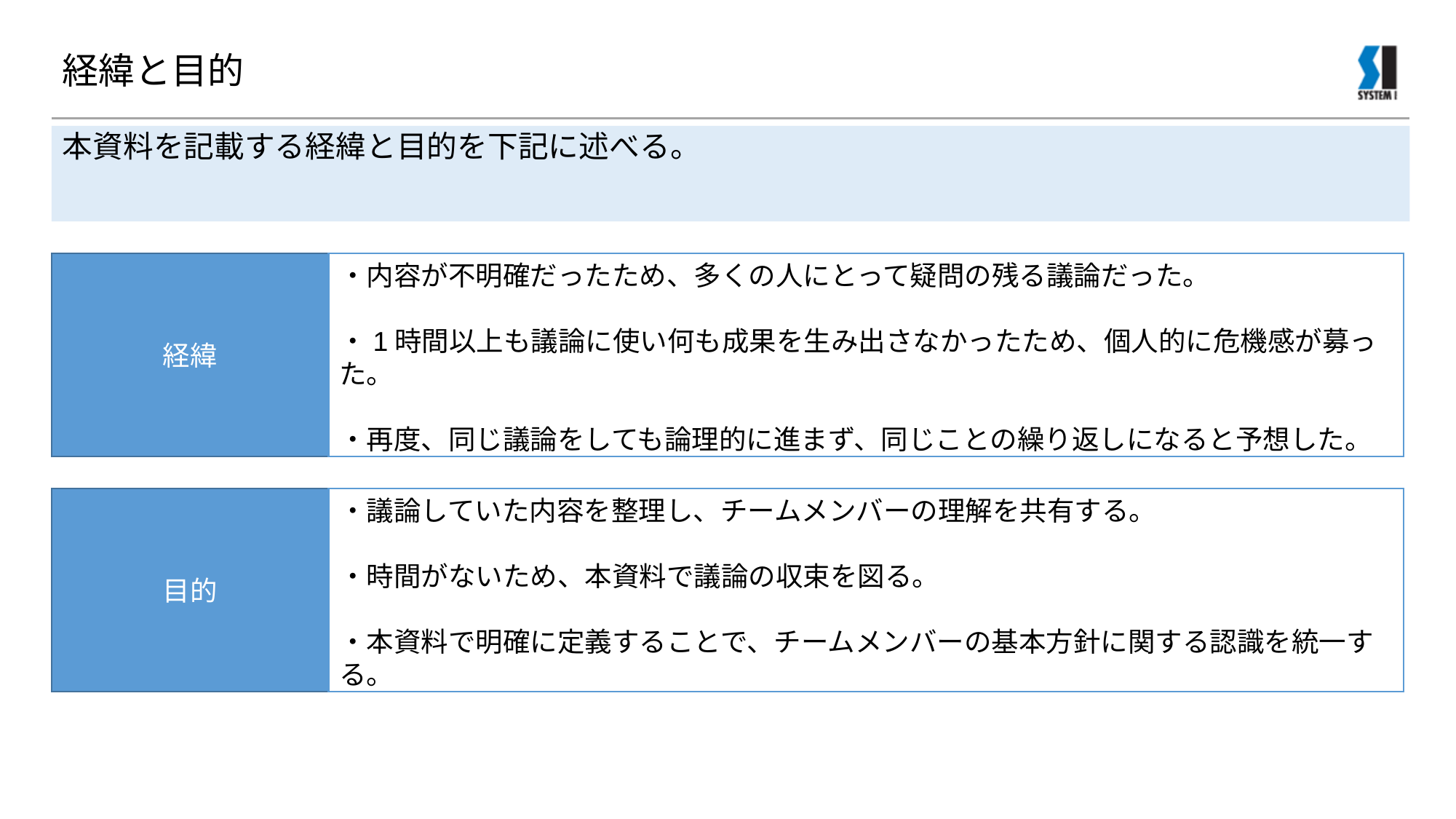

# 経緯と目的
本資料を記載する経緯と目的を下記に述べる。
経緯
・内容が不明確だったため、多くの人にとって疑問の残る議論だった。

・1時間以上も議論に使い何も成果を生み出さなかったため、個人的に危機感が募った。

・再度、同じ議論をしても論理的に進まず、同じことの繰り返しになると予想した。

目的
・議論していた内容を整理し、チームメンバーの理解を共有する。

・時間がないため、本資料で議論の収束を図る。

・本資料で明確に定義することで、チームメンバーの基本方針に関する認識を統一する。